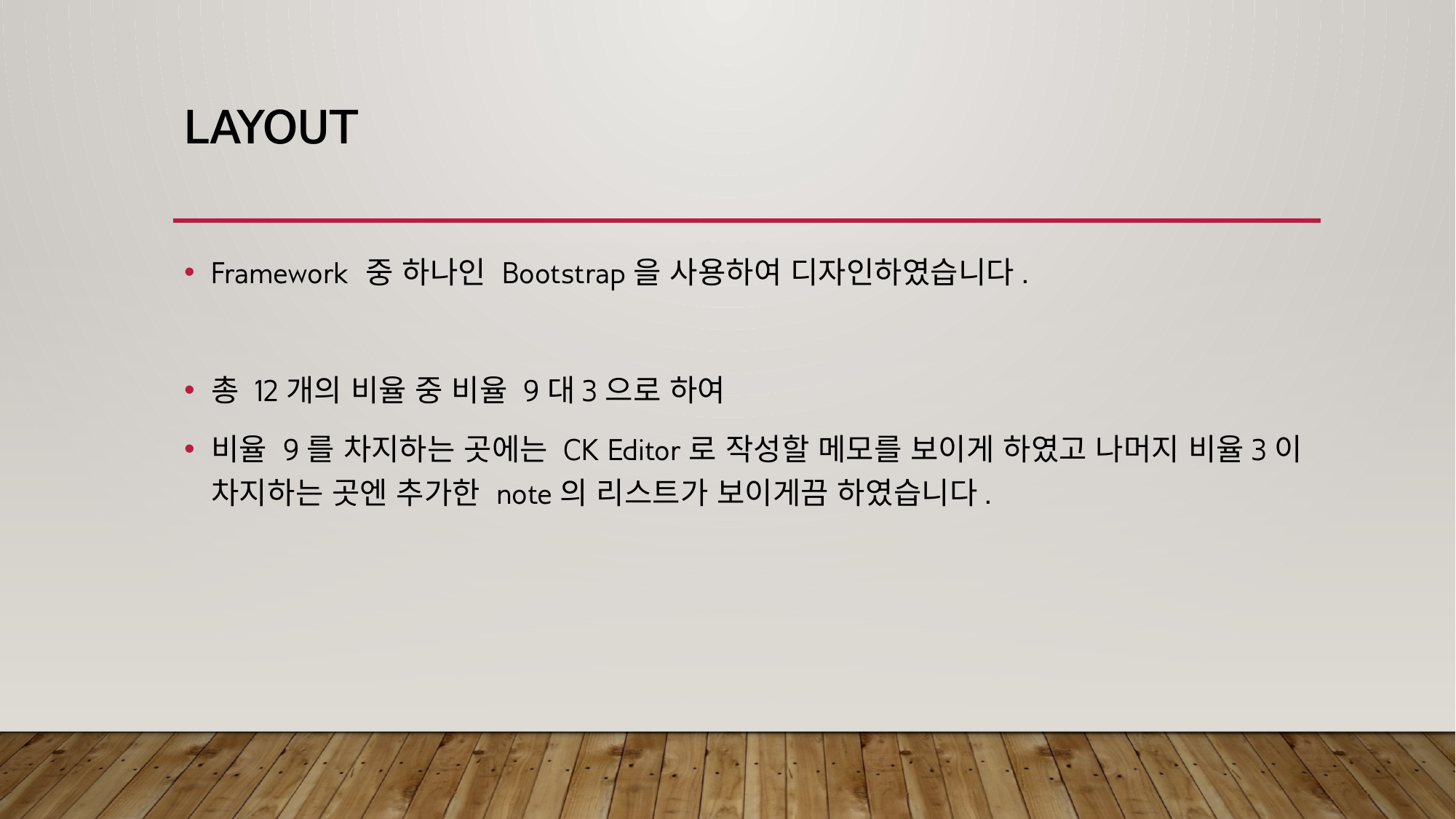

# Layout
Framework 중 하나인 Bootstrap을 사용하여 디자인하였습니다.

총 12개의 비율 중 비율 9대3으로 하여
비율 9를 차지하는 곳에는 CK Editor로 작성할 메모를 보이게 하였고 나머지 비율3이 차지하는 곳엔 추가한 note의 리스트가 보이게끔 하였습니다.